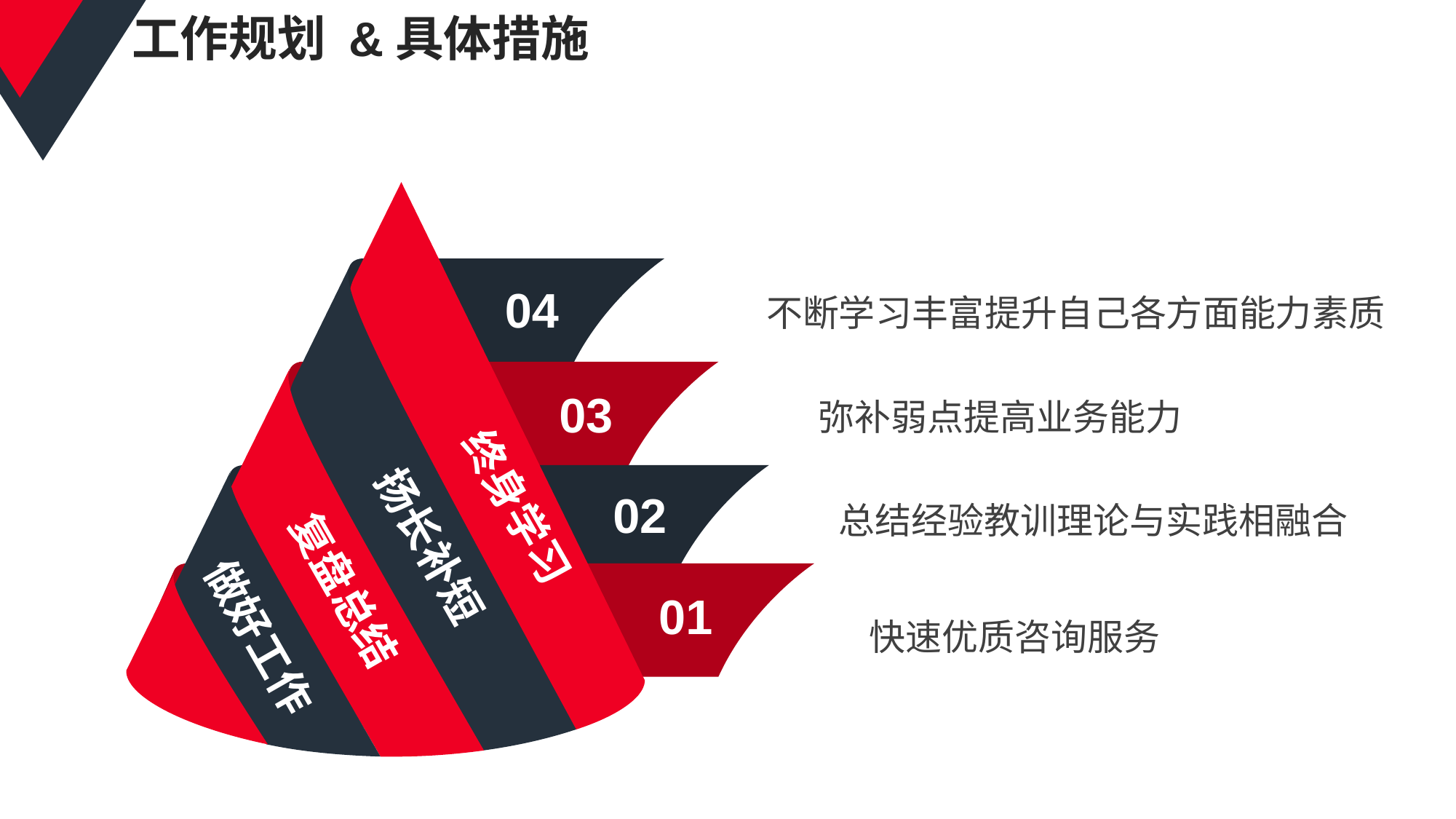

# 工作规划 &具体措施

不断学习丰富提升自己各方面能力素质
04

弥补弱点提高业务能力
03
终身学习
扬长补短

总结经验教训理论与实践相融合
02
复盘总结
做好工作

01
快速优质咨询服务